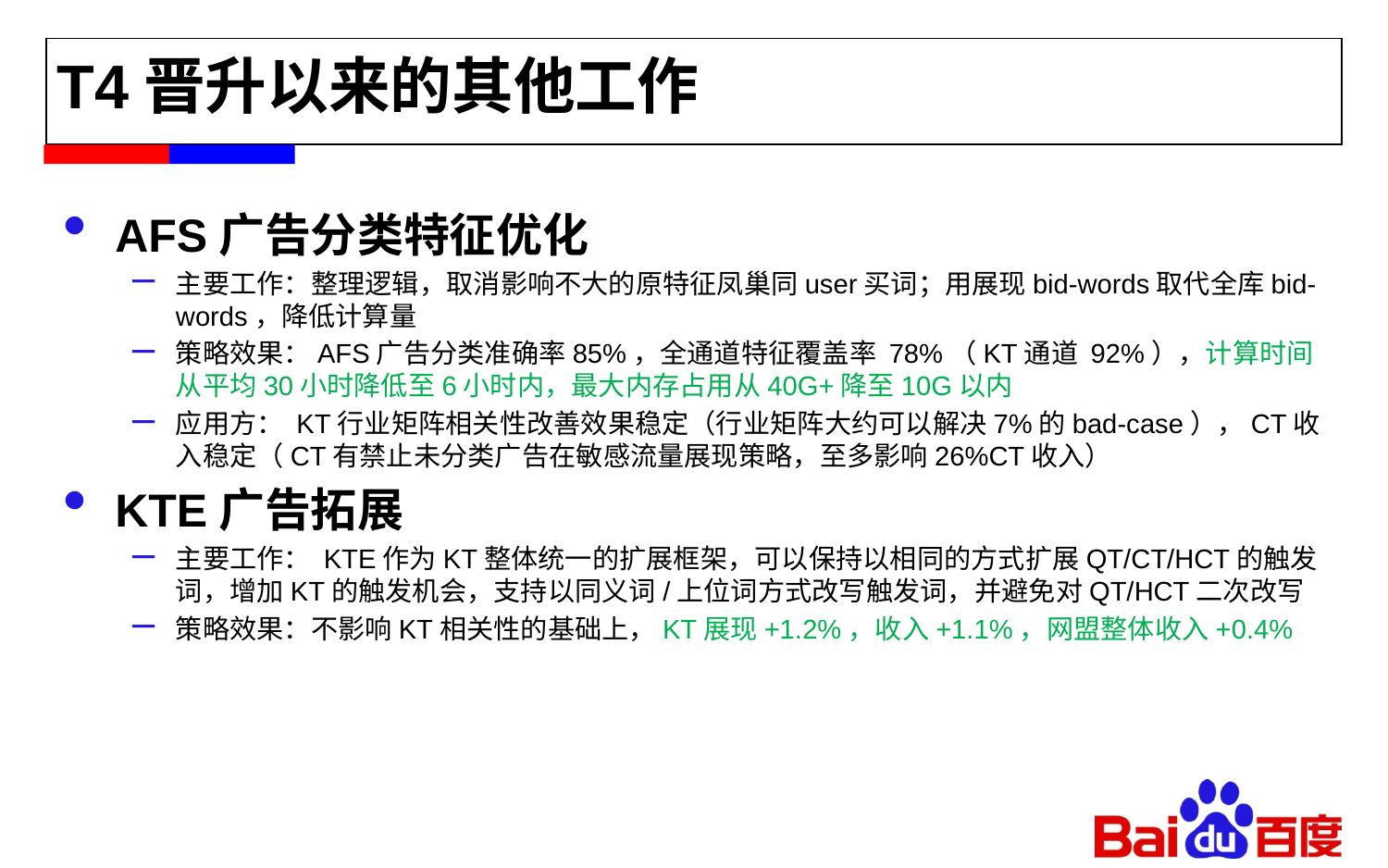

T4晋升以来的其他工作
AFS广告分类特征优化
主要工作：整理逻辑，取消影响不大的原特征凤巢同user买词；用展现bid-words取代全库bid-words，降低计算量
策略效果：AFS广告分类准确率85%，全通道特征覆盖率 78%（KT通道 92%），计算时间从平均30小时降低至6小时内，最大内存占用从40G+降至10G以内
应用方： KT行业矩阵相关性改善效果稳定（行业矩阵大约可以解决7%的bad-case），CT收入稳定（CT有禁止未分类广告在敏感流量展现策略，至多影响26%CT收入）
KTE广告拓展
主要工作： KTE作为KT整体统一的扩展框架，可以保持以相同的方式扩展QT/CT/HCT的触发词，增加KT的触发机会，支持以同义词/上位词方式改写触发词，并避免对QT/HCT二次改写
策略效果：不影响KT相关性的基础上，KT展现+1.2%，收入+1.1%，网盟整体收入+0.4%